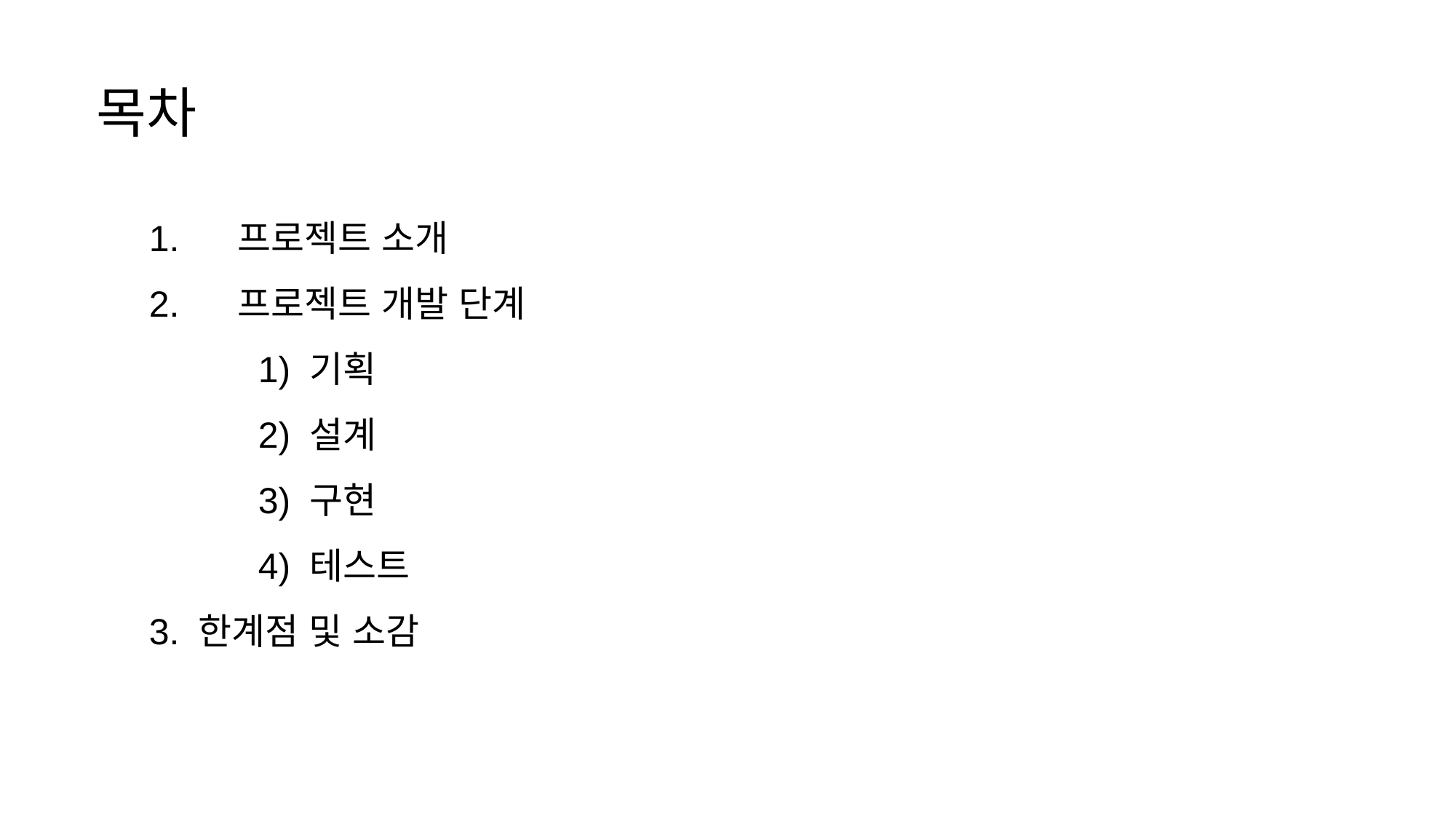

목차
프로젝트 소개
프로젝트 개발 단계
	1) 기획
	2) 설계
	3) 구현
	4) 테스트
3. 한계점 및 소감